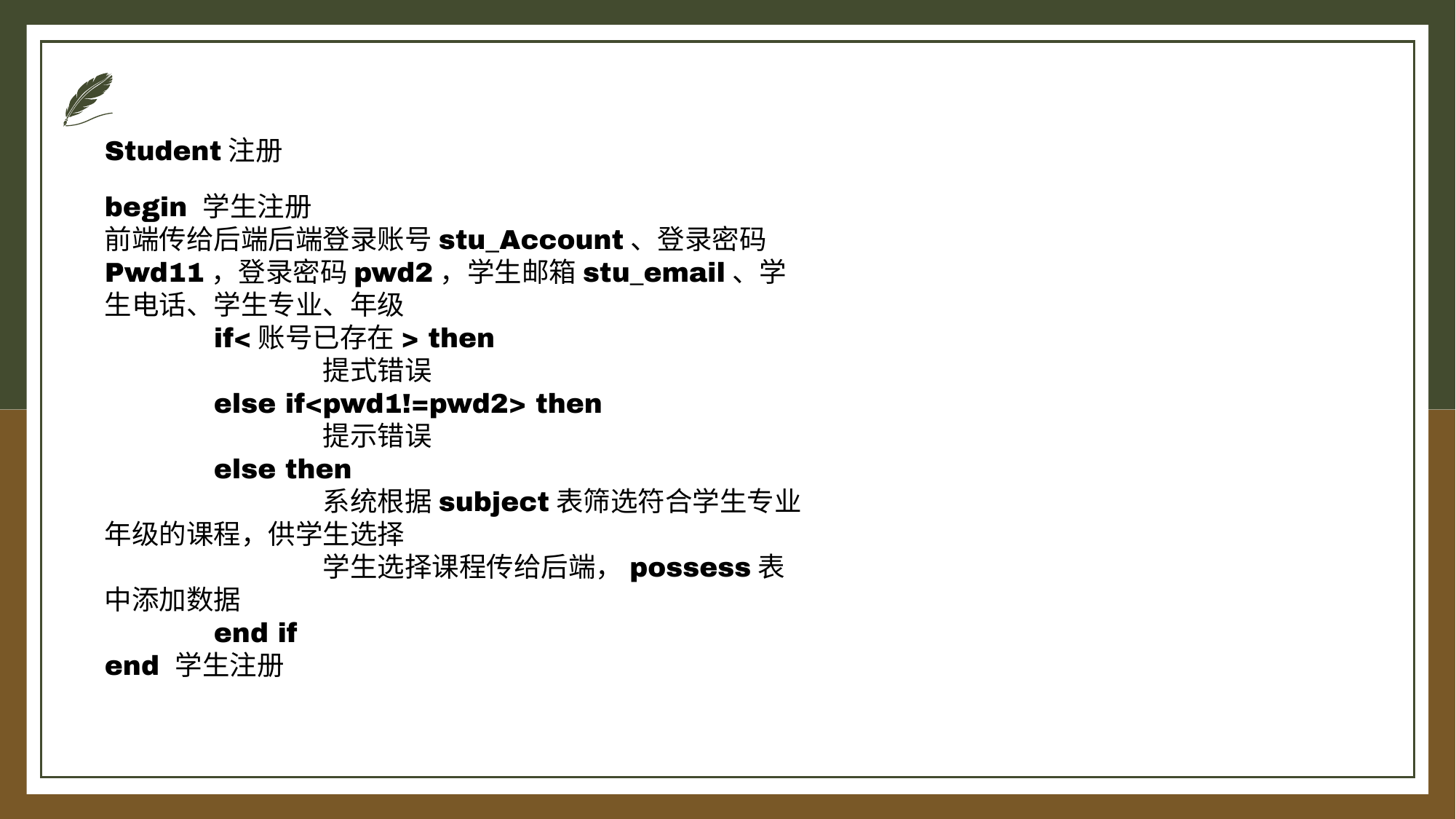

Student注册
begin 学生注册
前端传给后端后端登录账号stu_Account、登录密码Pwd11，登录密码pwd2，学生邮箱stu_email、学生电话、学生专业、年级
	if<账号已存在> then
		提式错误
	else if<pwd1!=pwd2> then
		提示错误
	else then
		系统根据subject表筛选符合学生专业年级的课程，供学生选择
		学生选择课程传给后端，possess表中添加数据
	end if
end 学生注册